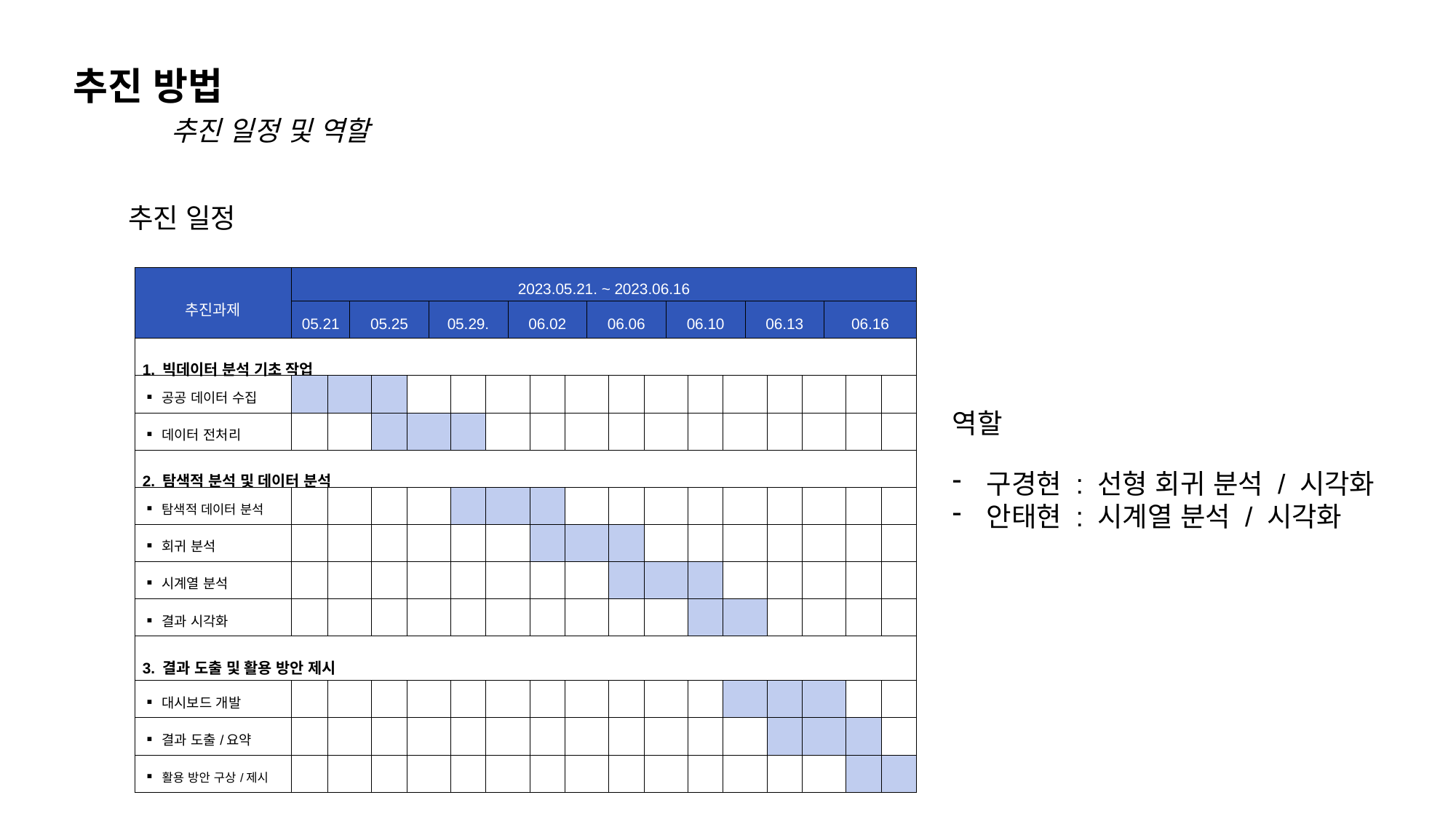

추진 방법
추진 일정 및 역할
추진 일정

| 추진과제 | 2023.05.21. ~ 2023.06.16 |  |  |  |  |  |  |  |  |  |  |  |  |  |  |  |  |  |  |  |  |  |  |
| --- | --- | --- | --- | --- | --- | --- | --- | --- | --- | --- | --- | --- | --- | --- | --- | --- | --- | --- | --- | --- | --- | --- | --- |
|  | 05.21 |  | 05.25 |  |  | 05.29. |  |  | 06.02 |  |  | 06.06 |  |  | 06.10 |  |  | 06.13 |  |  | 06.16 |  |  |
| 1. 빅데이터 분석 기초 작업 |  |  |  |  |  |  |  |  |  |  |  |  |  |  |  |  |  |  |  |  |  |  |  |
| ▪공공 데이터 수집 |  |  |  |  |  |  |  |  |  |  |  |  |  |  |  |  |  |  |  |  |  |  |  |
| ▪데이터 전처리 |  |  |  |  |  |  |  |  |  |  |  |  |  |  |  |  |  |  |  |  |  |  |  |
| 2. 탐색적 분석 및 데이터 분석 |  |  |  |  |  |  |  |  |  |  |  |  |  |  |  |  |  |  |  |  |  |  |  |
| ▪탐색적 데이터 분석 |  |  |  |  |  |  |  |  |  |  |  |  |  |  |  |  |  |  |  |  |  |  |  |
| ▪회귀 분석 |  |  |  |  |  |  |  |  |  |  |  |  |  |  |  |  |  |  |  |  |  |  |  |
| ▪시계열 분석 |  |  |  |  |  |  |  |  |  |  |  |  |  |  |  |  |  |  |  |  |  |  |  |
| ▪결과 시각화 |  |  |  |  |  |  |  |  |  |  |  |  |  |  |  |  |  |  |  |  |  |  |  |
| 3. 결과 도출 및 활용 방안 제시 |  |  |  |  |  |  |  |  |  |  |  |  |  |  |  |  |  |  |  |  |  |  |  |
| ▪대시보드 개발 |  |  |  |  |  |  |  |  |  |  |  |  |  |  |  |  |  |  |  |  |  |  |  |
| ▪결과 도출/요약 |  |  |  |  |  |  |  |  |  |  |  |  |  |  |  |  |  |  |  |  |  |  |  |
| ▪활용 방안 구상/제시 |  |  |  |  |  |  |  |  |  |  |  |  |  |  |  |  |  |  |  |  |  |  |  |
역할
구경현 : 선형 회귀 분석 / 시각화
안태현 : 시계열 분석 / 시각화